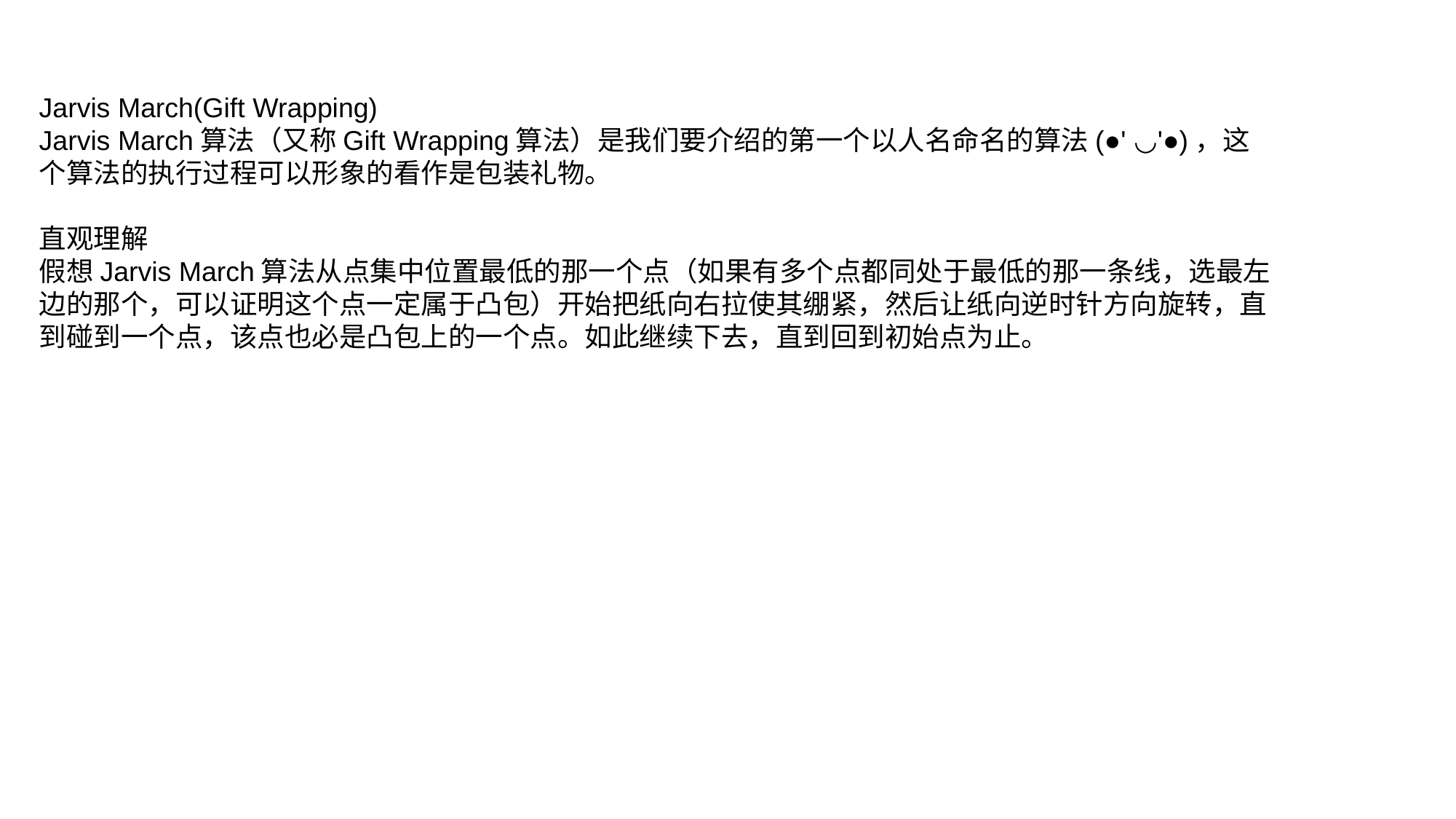

Jarvis March(Gift Wrapping)
Jarvis March算法（又称Gift Wrapping算法）是我们要介绍的第一个以人名命名的算法(●' ◡'●)，这个算法的执行过程可以形象的看作是包装礼物。

直观理解
假想Jarvis March算法从点集中位置最低的那一个点（如果有多个点都同处于最低的那一条线，选最左边的那个，可以证明这个点一定属于凸包）开始把纸向右拉使其绷紧，然后让纸向逆时针方向旋转，直到碰到一个点，该点也必是凸包上的一个点。如此继续下去，直到回到初始点为止。